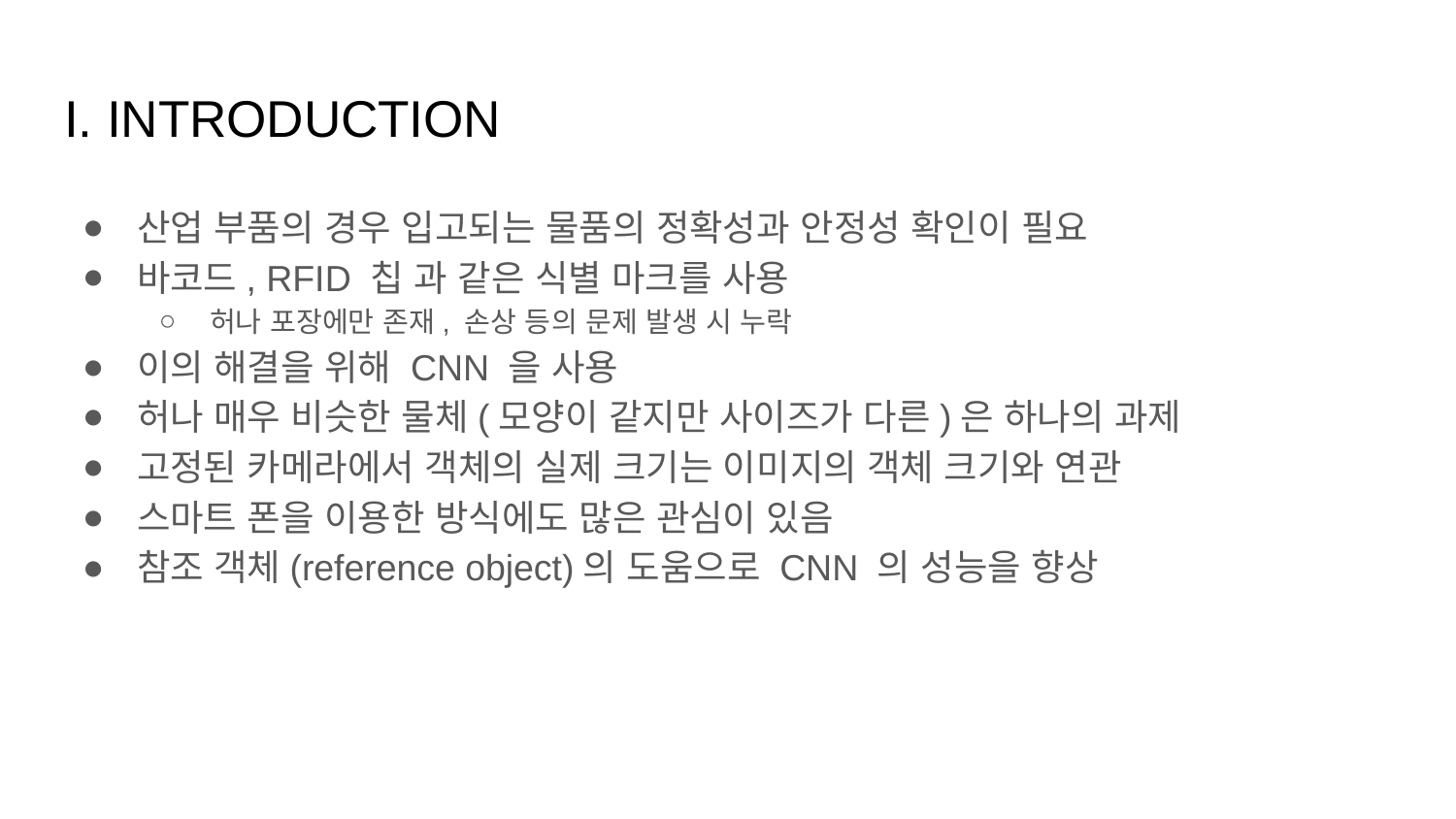

# I. INTRODUCTION
산업 부품의 경우 입고되는 물품의 정확성과 안정성 확인이 필요
바코드, RFID 칩 과 같은 식별 마크를 사용
허나 포장에만 존재, 손상 등의 문제 발생 시 누락
이의 해결을 위해 CNN 을 사용
허나 매우 비슷한 물체(모양이 같지만 사이즈가 다른)은 하나의 과제
고정된 카메라에서 객체의 실제 크기는 이미지의 객체 크기와 연관
스마트 폰을 이용한 방식에도 많은 관심이 있음
참조 객체(reference object)의 도움으로 CNN 의 성능을 향상